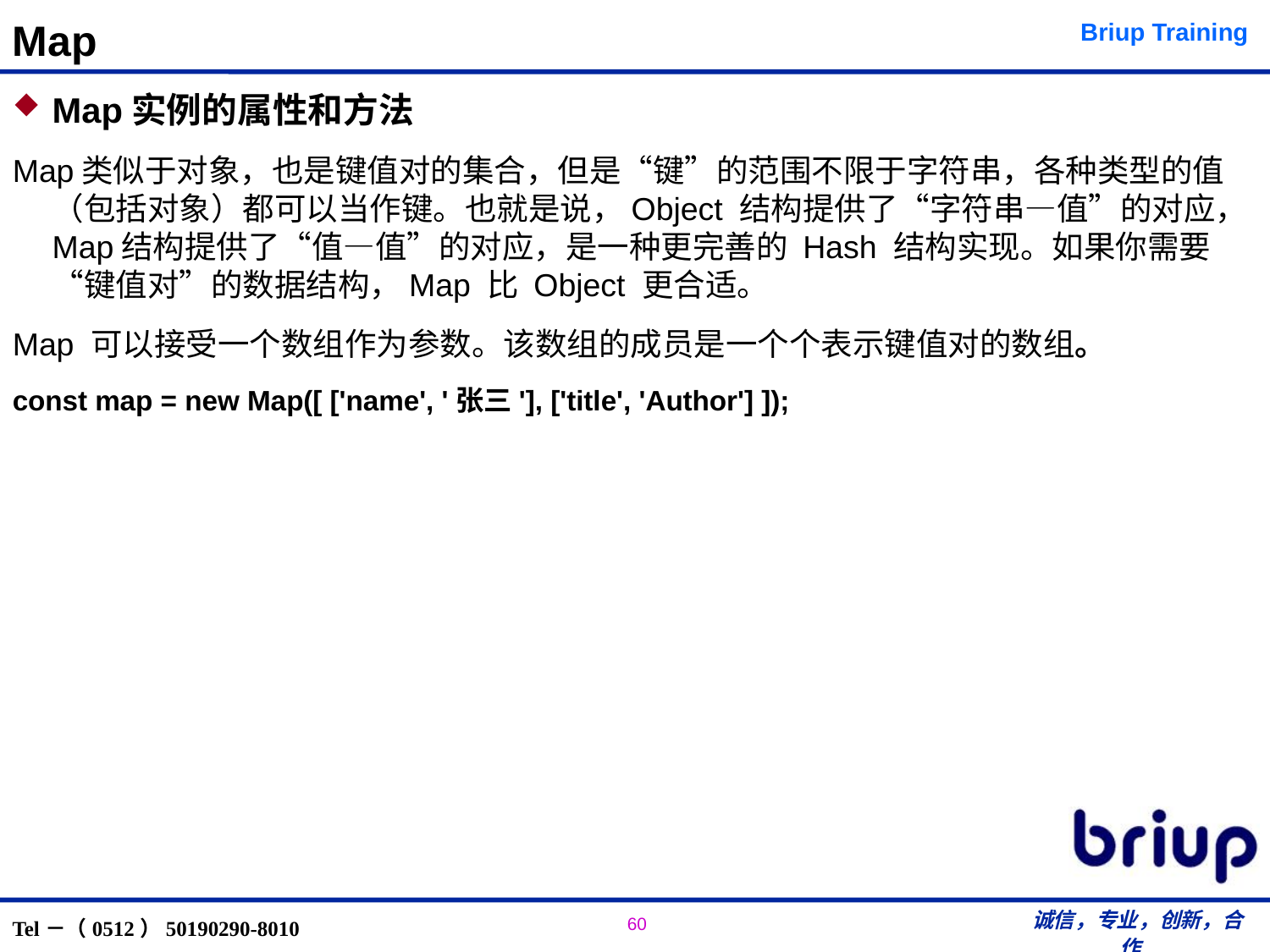

# Map
Map实例的属性和方法
Map类似于对象，也是键值对的集合，但是“键”的范围不限于字符串，各种类型的值（包括对象）都可以当作键。也就是说，Object 结构提供了“字符串—值”的对应，Map结构提供了“值—值”的对应，是一种更完善的 Hash 结构实现。如果你需要“键值对”的数据结构，Map 比 Object 更合适。
Map 可以接受一个数组作为参数。该数组的成员是一个个表示键值对的数组。
const map = new Map([ ['name', '张三'], ['title', 'Author'] ]);